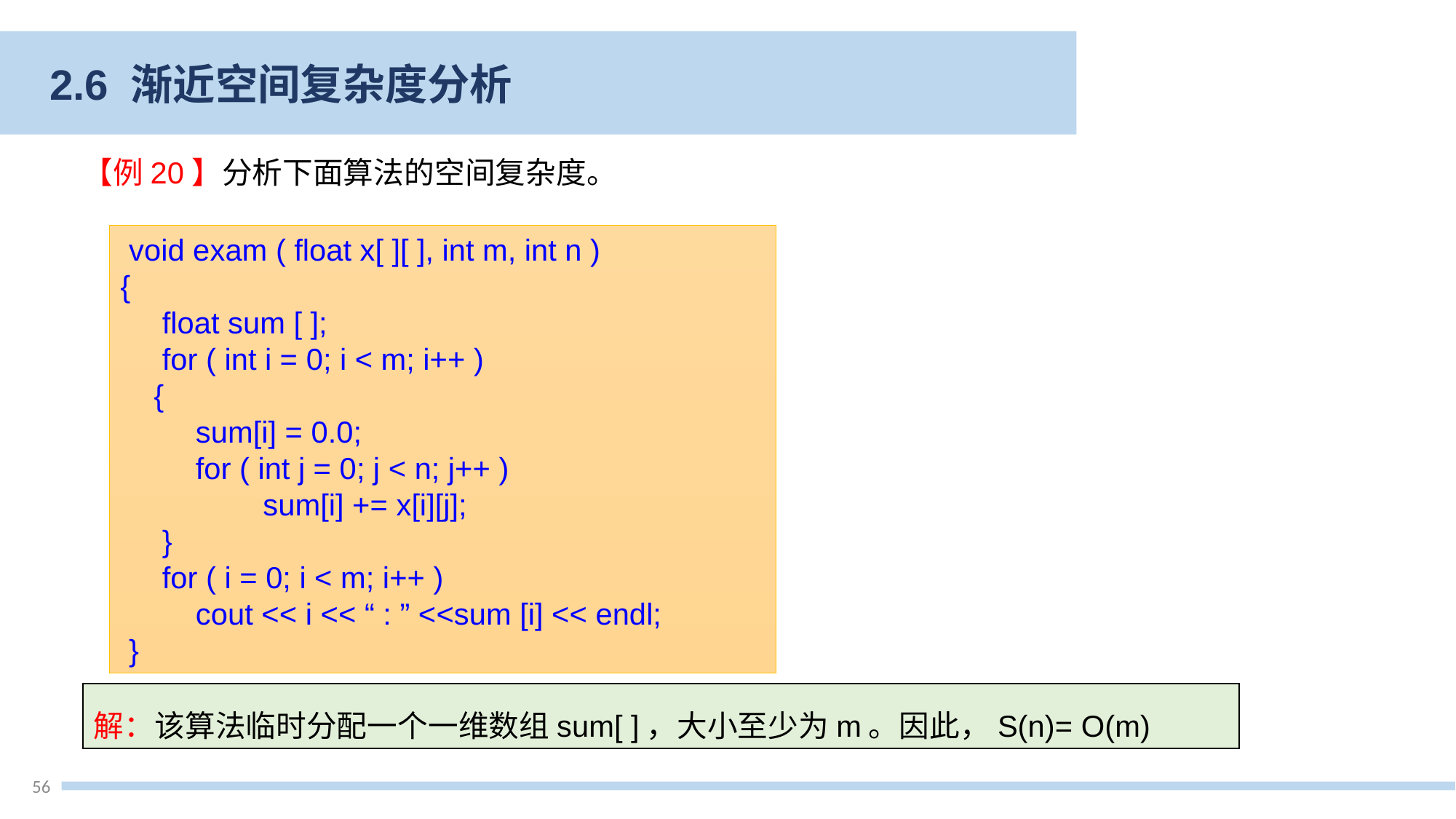

2.6 渐近空间复杂度分析
【例20】分析下面算法的空间复杂度。
 void exam ( float x[ ][ ], int m, int n )
{
     float sum [ ];
     for ( int i = 0; i < m; i++ )
    {
         sum[i] = 0.0;
         for ( int j = 0; j < n; j++ )
	    sum[i] += x[i][j];
     }
     for ( i = 0; i < m; i++ )
         cout << i << “ : ” <<sum [i] << endl;
 }
解：该算法临时分配一个一维数组sum[ ]，大小至少为m。因此，S(n)= O(m)
56